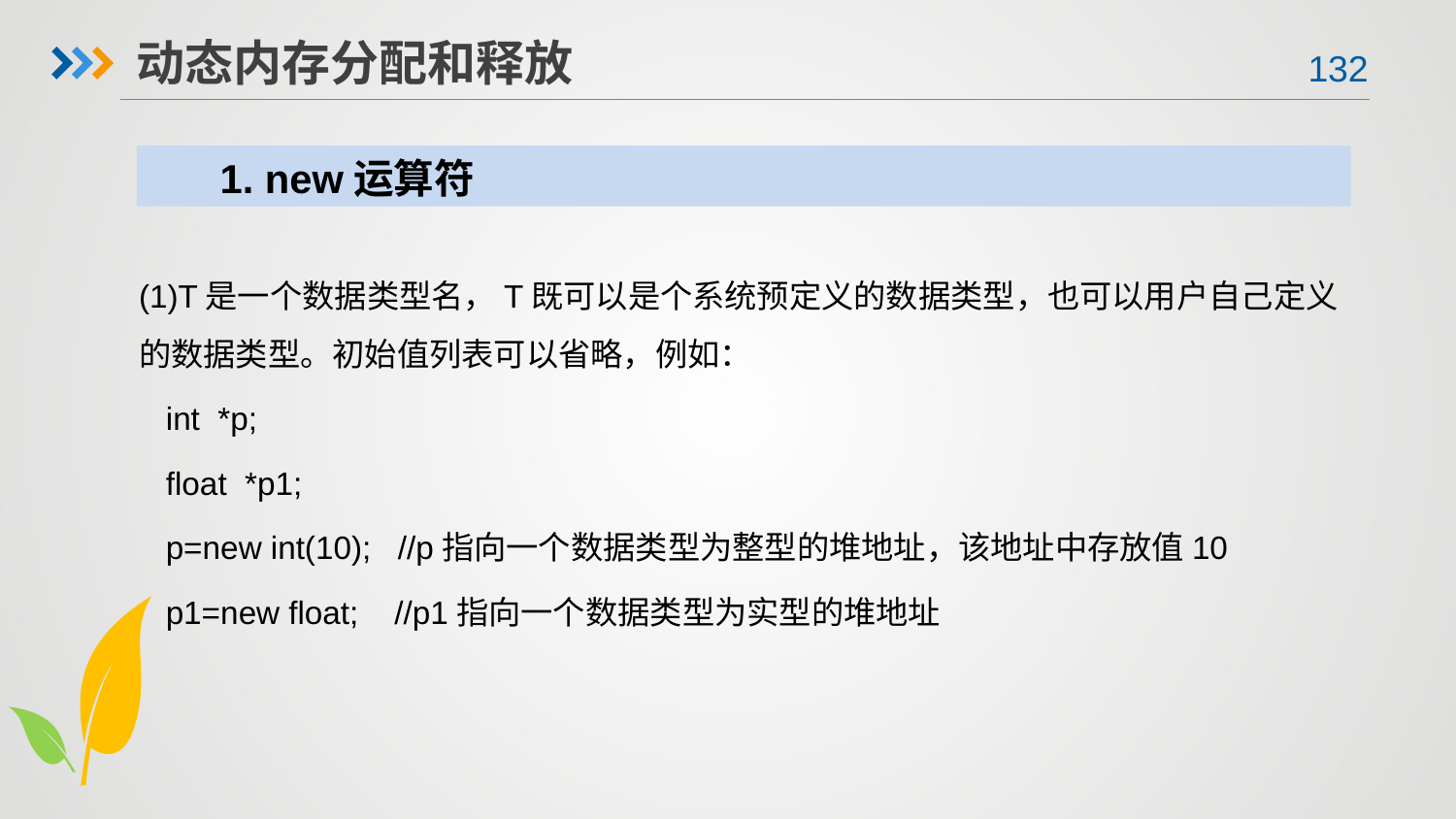

动态内存分配和释放

1. new运算符
(1)T是一个数据类型名，T既可以是个系统预定义的数据类型，也可以用户自己定义的数据类型。初始值列表可以省略，例如：
   int  *p;
   float  *p1;
   p=new int(10);   //p指向一个数据类型为整型的堆地址，该地址中存放值10
   p1=new float;    //p1指向一个数据类型为实型的堆地址